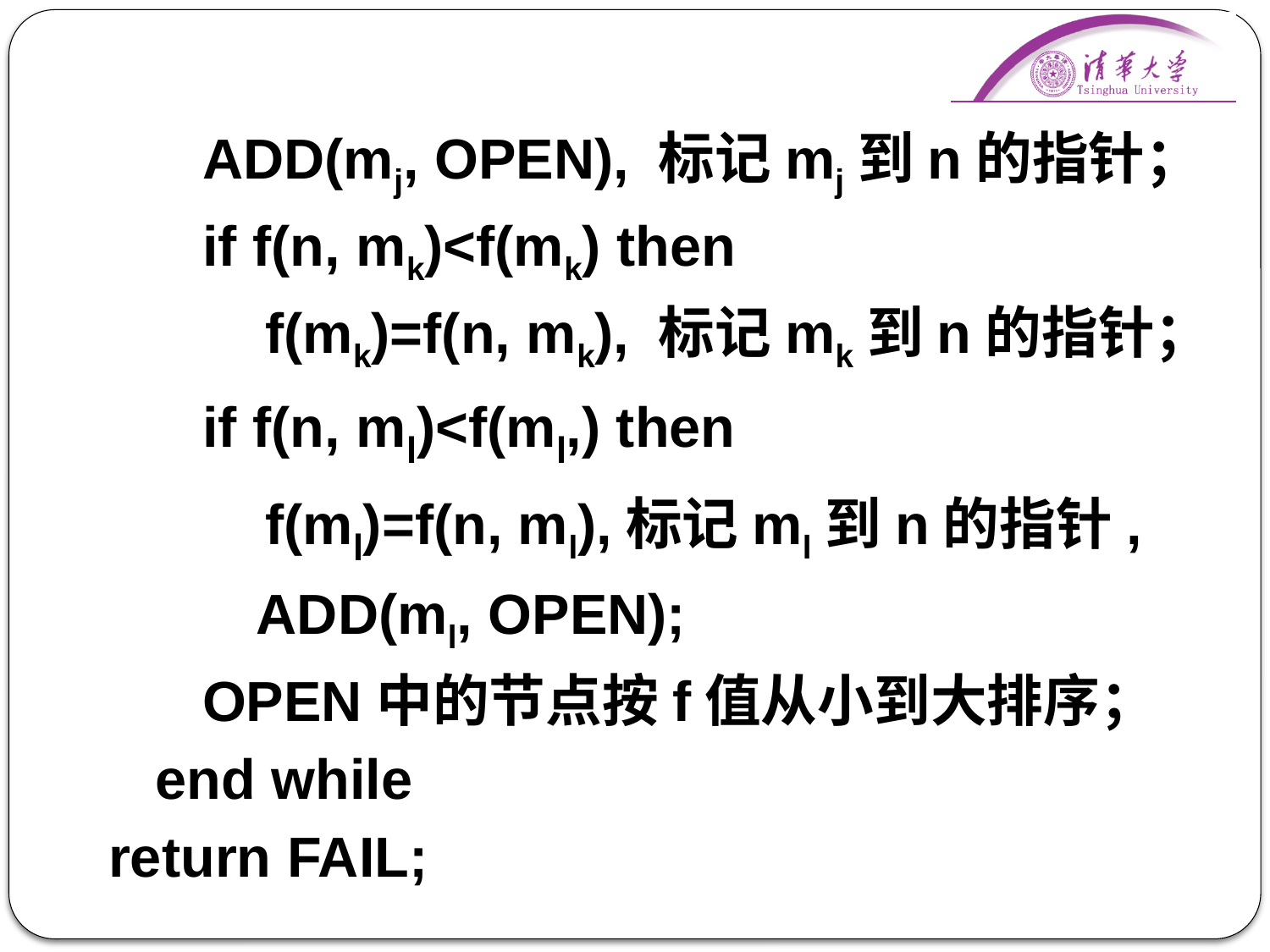

ADD(mj, OPEN), 标记mj到n的指针；
      if f(n, mk)<f(mk) then
          f(mk)=f(n, mk), 标记mk到n的指针；
      if f(n, ml)<f(ml,) then
          f(ml)=f(n, ml),标记ml到n的指针,
	       ADD(ml, OPEN);
      OPEN中的节点按f值从小到大排序；
   end while
return FAIL;
39